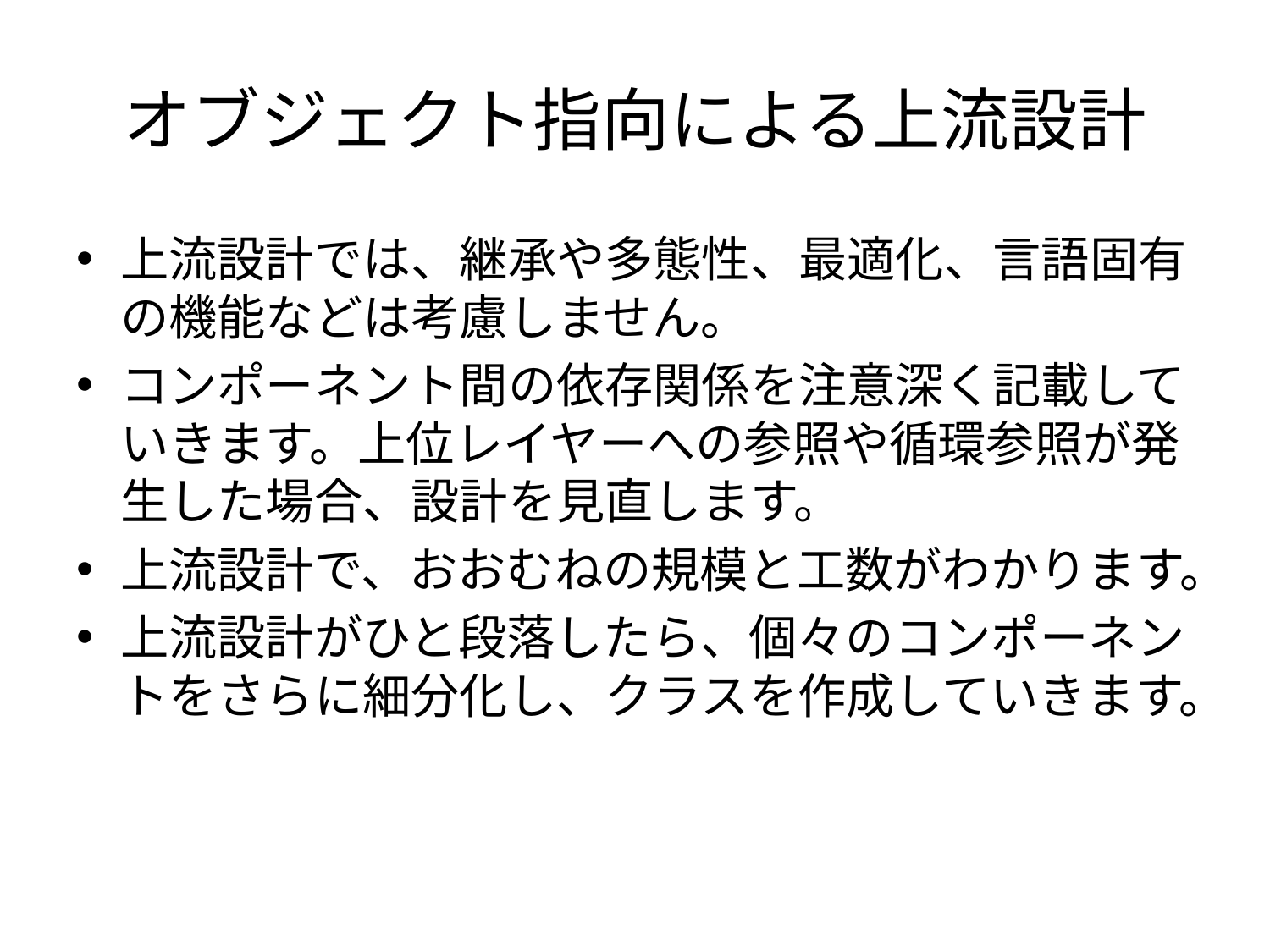

# オブジェクト指向による上流設計
上流設計では、継承や多態性、最適化、言語固有の機能などは考慮しません。
コンポーネント間の依存関係を注意深く記載していきます。上位レイヤーへの参照や循環参照が発生した場合、設計を見直します。
上流設計で、おおむねの規模と工数がわかります。
上流設計がひと段落したら、個々のコンポーネントをさらに細分化し、クラスを作成していきます。